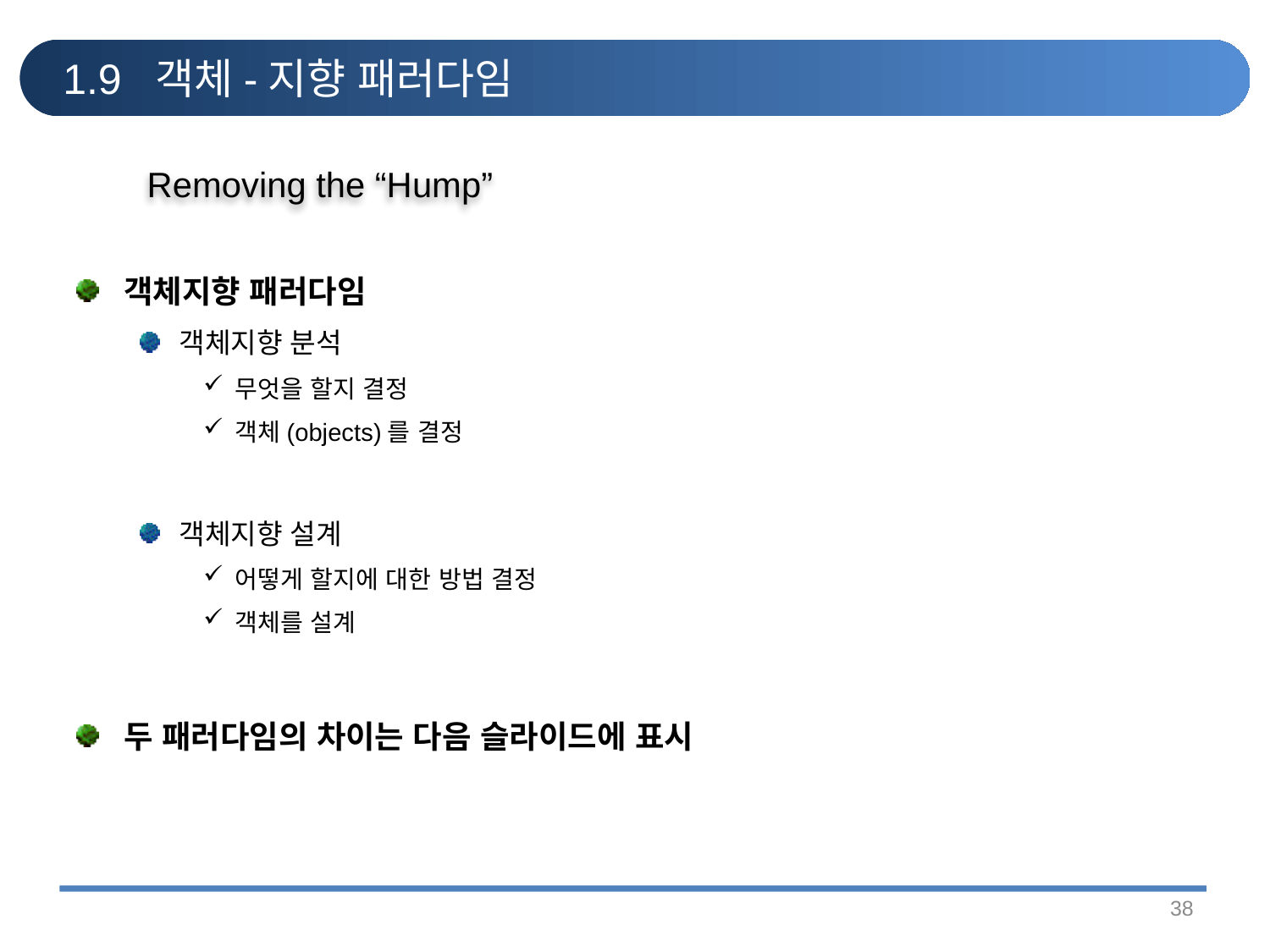

# 1.9  객체-지향 패러다임
Removing the “Hump”
객체지향 패러다임
객체지향 분석
무엇을 할지 결정
객체(objects)를 결정

객체지향 설계
어떻게 할지에 대한 방법 결정
객체를 설계

두 패러다임의 차이는 다음 슬라이드에 표시
38